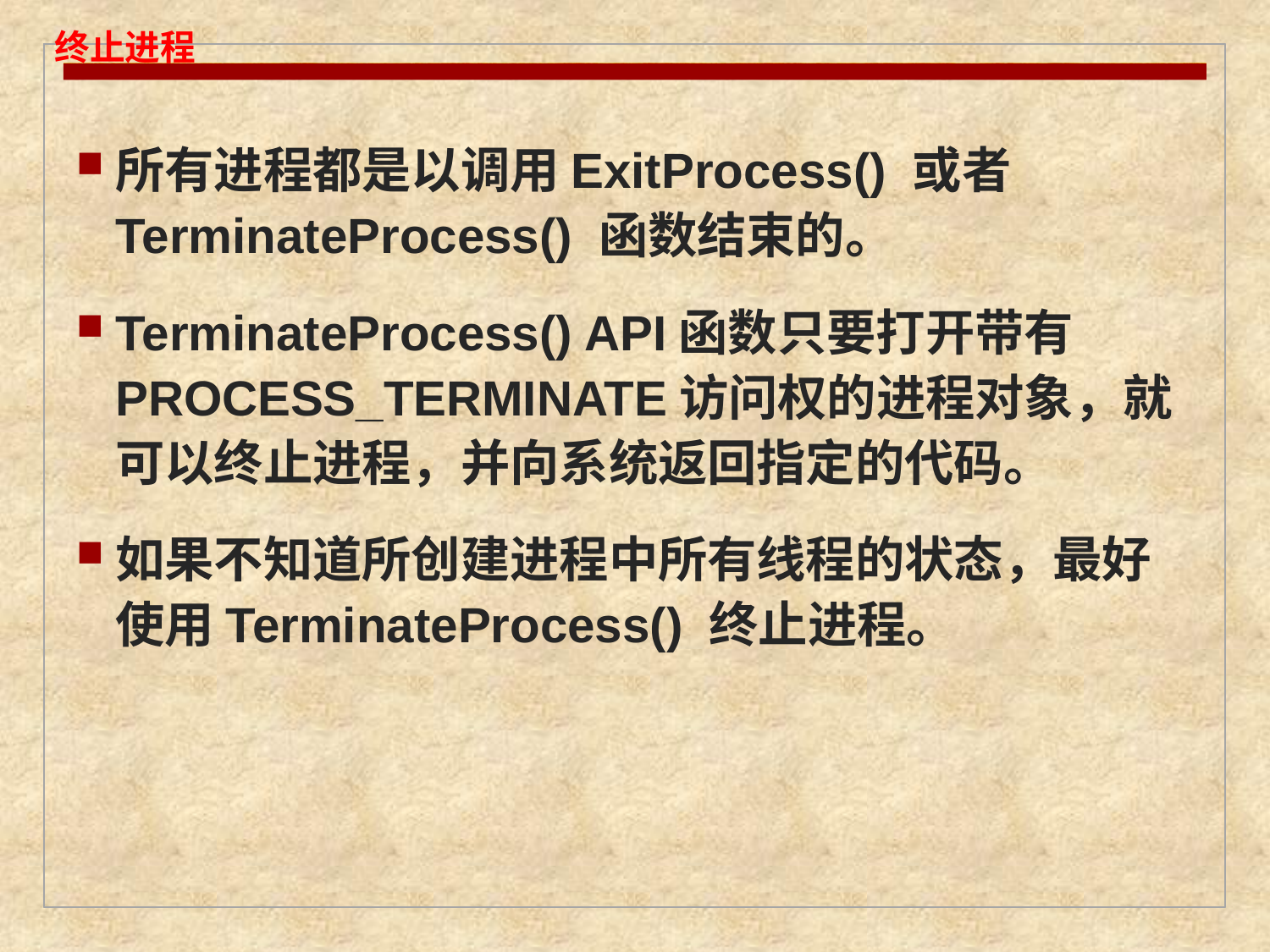

终止进程
所有进程都是以调用ExitProcess() 或者TerminateProcess() 函数结束的。
TerminateProcess() API函数只要打开带有PROCESS_TERMINATE访问权的进程对象，就可以终止进程，并向系统返回指定的代码。
如果不知道所创建进程中所有线程的状态，最好使用TerminateProcess() 终止进程。